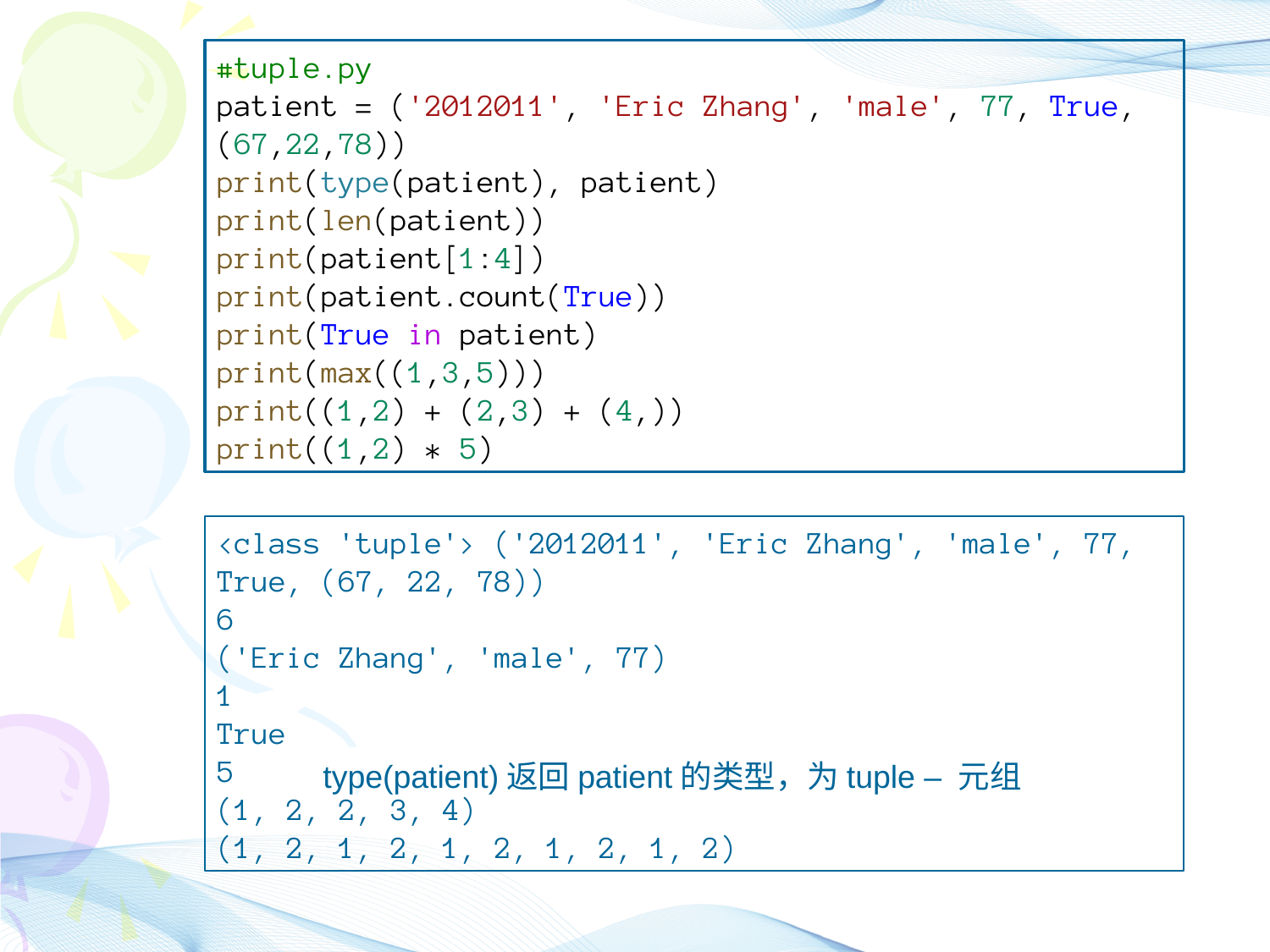

#tuple.py
patient = ('2012011', 'Eric Zhang', 'male', 77, True, (67,22,78))
print(type(patient), patient)
print(len(patient))
print(patient[1:4])
print(patient.count(True))
print(True in patient)
print(max((1,3,5)))
print((1,2) + (2,3) + (4,))
print((1,2) * 5)
<class 'tuple'> ('2012011', 'Eric Zhang', 'male', 77, True, (67, 22, 78))
6
('Eric Zhang', 'male', 77)
1
True
5
(1, 2, 2, 3, 4)
(1, 2, 1, 2, 1, 2, 1, 2, 1, 2)
type(patient)返回patient的类型，为tuple – 元组